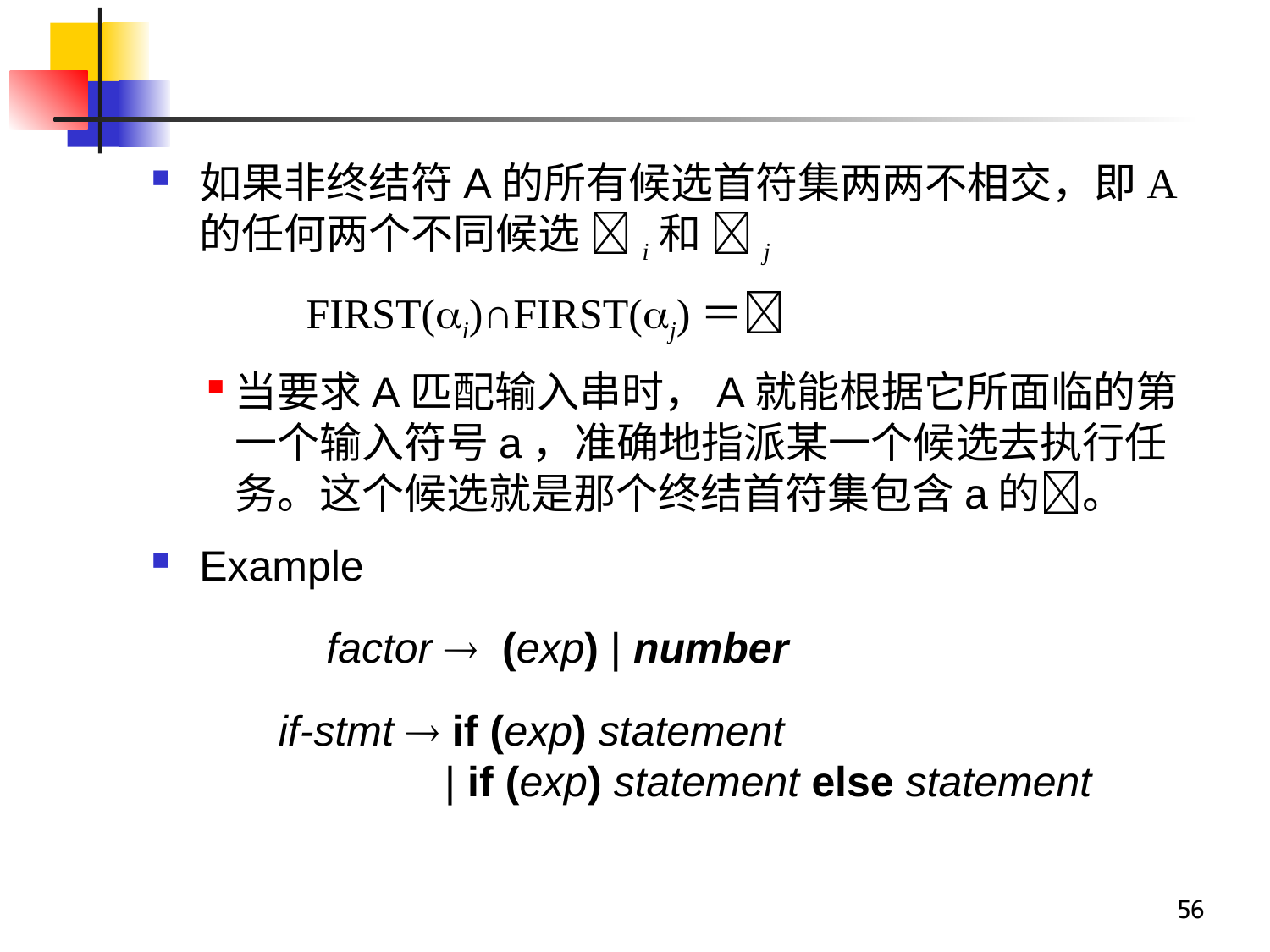

#
如果非终结符A的所有候选首符集两两不相交，即A的任何两个不同候选 αi和 αj
		FIRST(αi)∩FIRST(αj)＝φ
当要求A匹配输入串时，A就能根据它所面临的第一个输入符号a，准确地指派某一个候选去执行任务。这个候选就是那个终结首符集包含a的α。
Example
		factor →  (exp) | number
if-stmt → if (exp) statement
              | if (exp) statement else statement

56